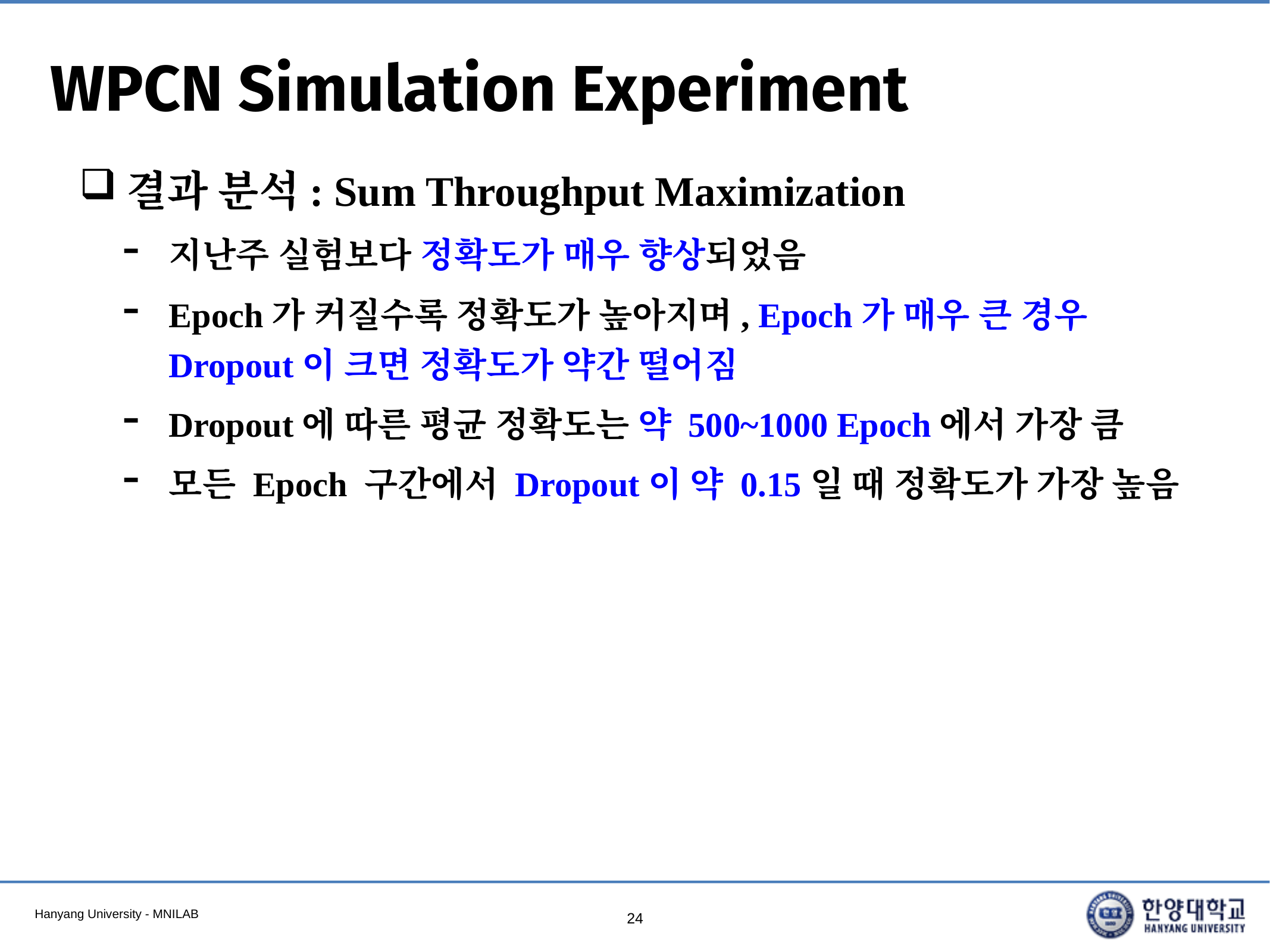

# WPCN Simulation Experiment
결과 분석: Sum Throughput Maximization
지난주 실험보다 정확도가 매우 향상되었음
Epoch가 커질수록 정확도가 높아지며, Epoch가 매우 큰 경우 Dropout이 크면 정확도가 약간 떨어짐
Dropout에 따른 평균 정확도는 약 500~1000 Epoch에서 가장 큼
모든 Epoch 구간에서 Dropout이 약 0.15일 때 정확도가 가장 높음
24